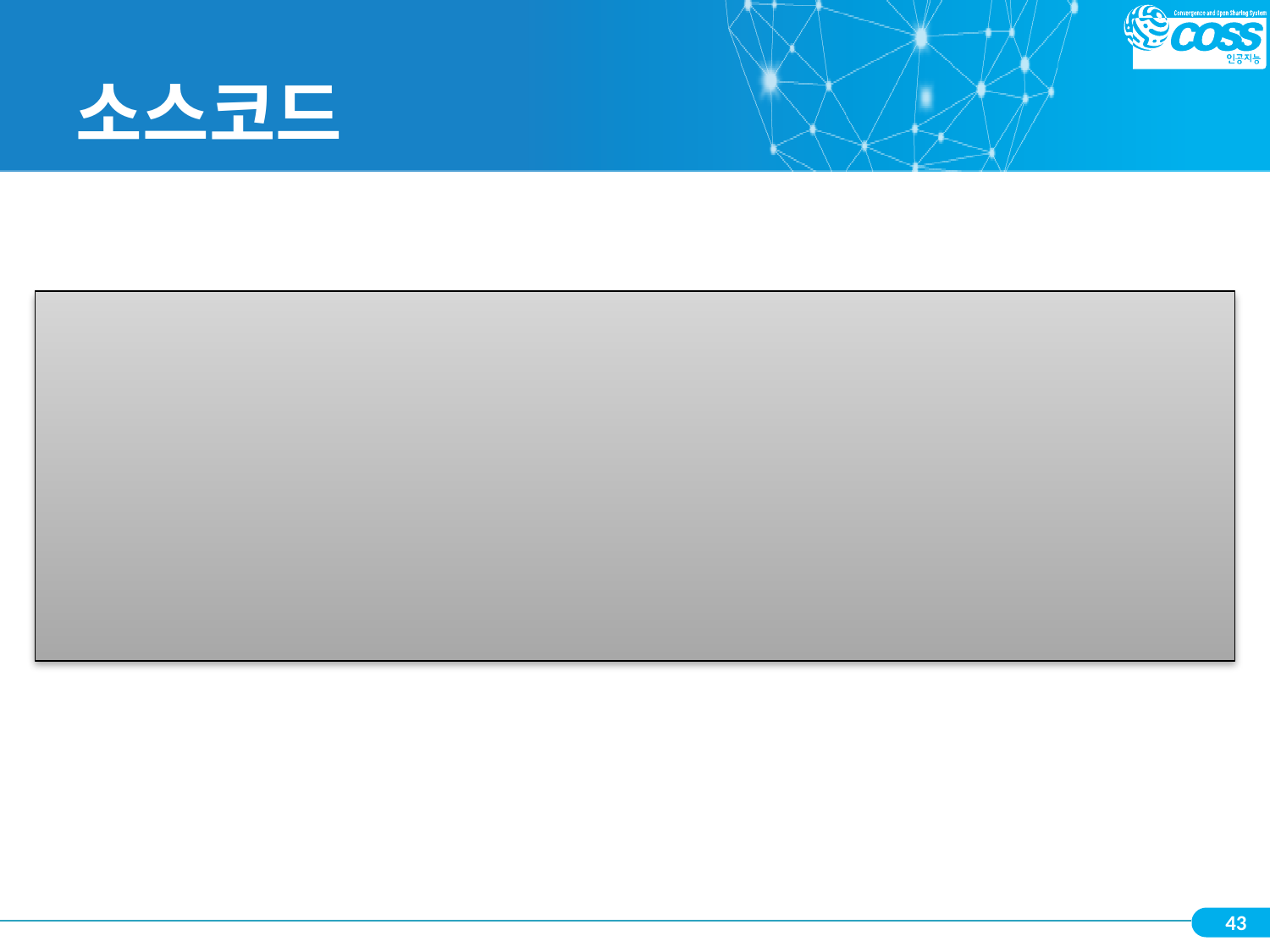

# 소스코드

# 윤년 구하기
year = int(input("연도 입력: "))
ans = ((year % 4 == 0) and (year % 100 != 0)) or (year % 400 == 0)
print("윤년 여부:", ans)